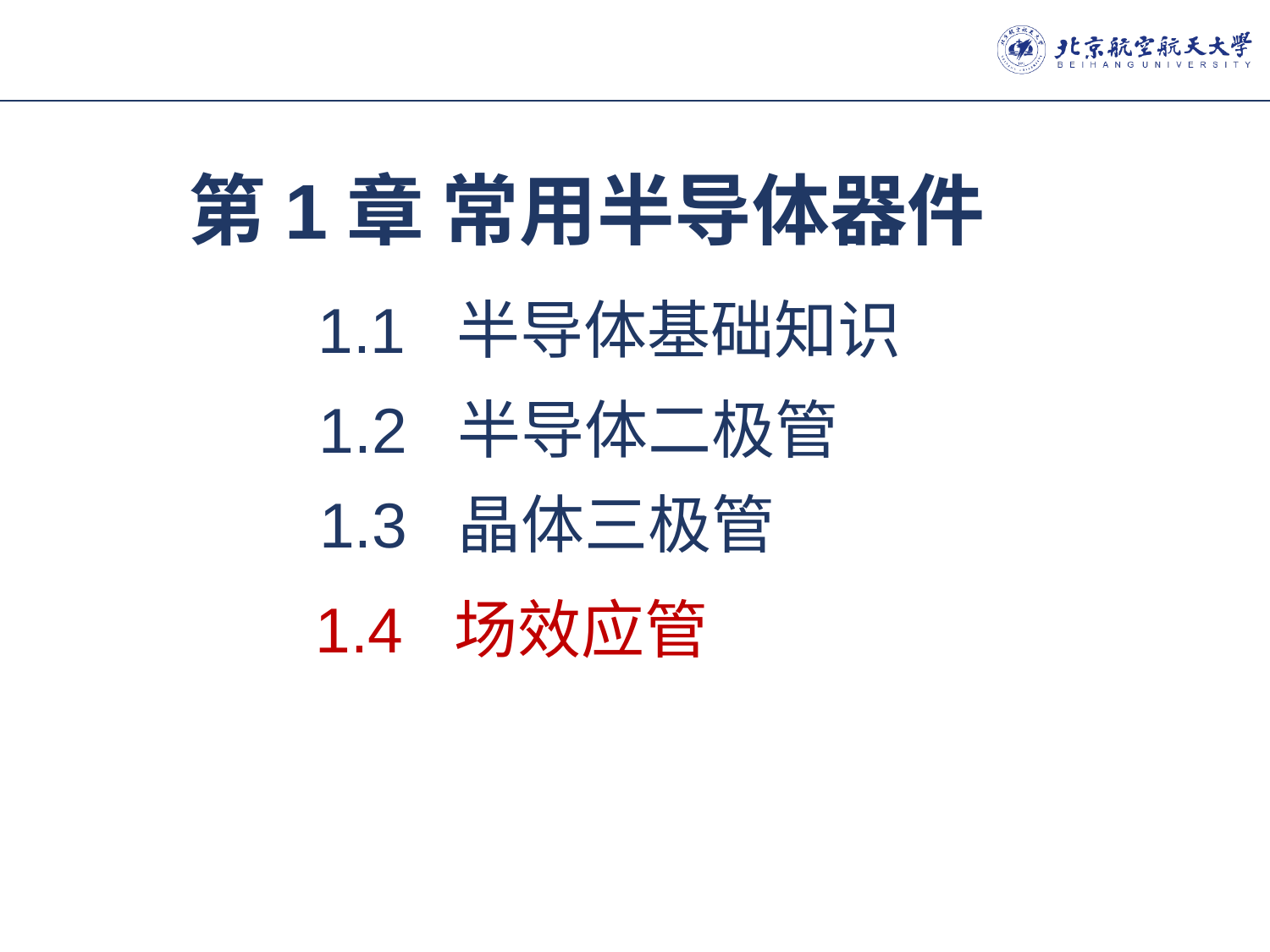

第1章 常用半导体器件
1.1  半导体基础知识
1.2  半导体二极管
 1.3  晶体三极管
1.4  场效应管

7